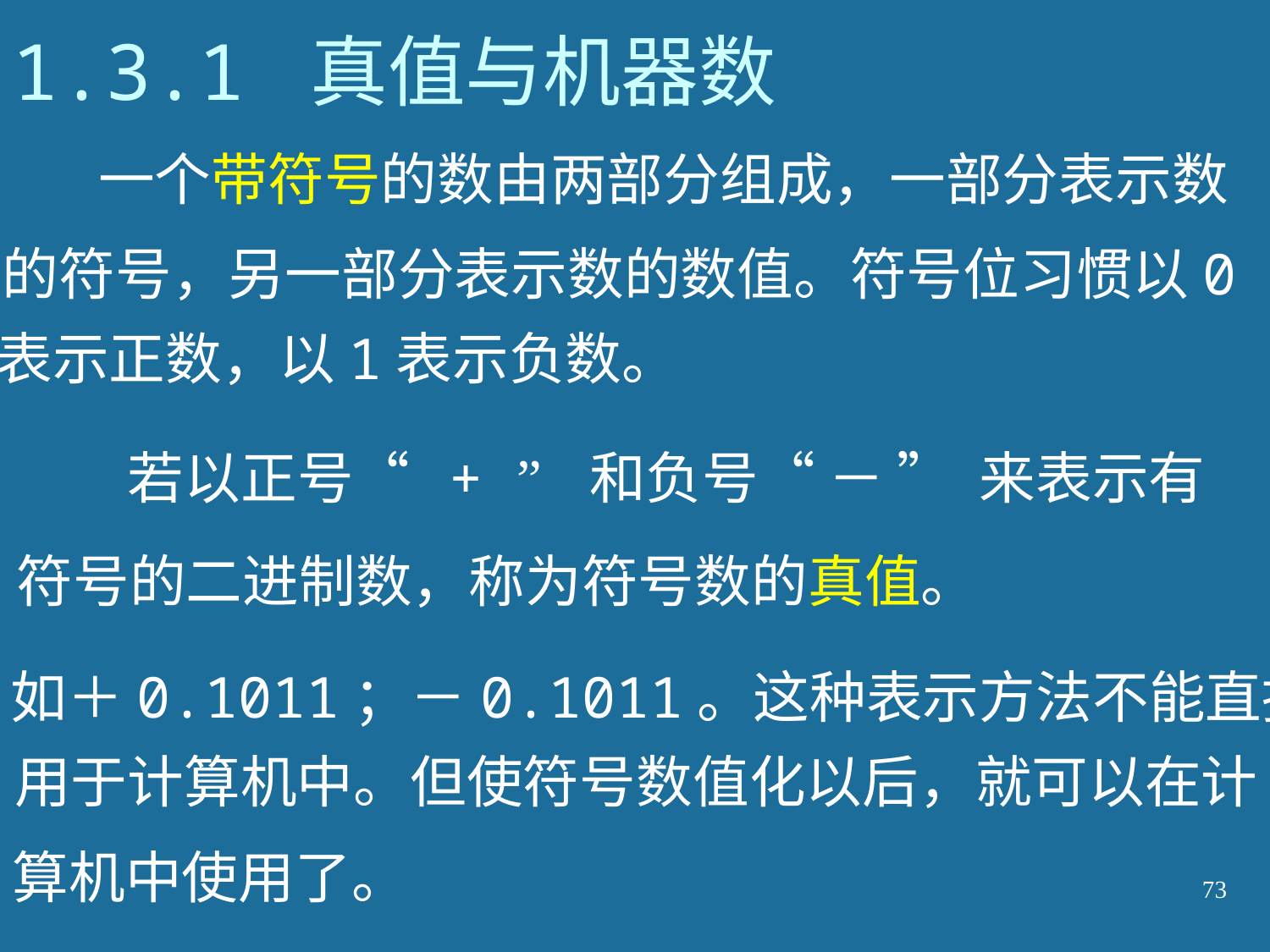

1.3.1 真值与机器数
 一个带符号的数由两部分组成，一部分表示数
的符号，另一部分表示数的数值。符号位习惯以0
表示正数，以1表示负数。
  若以正号“  + ” 和负号“ － ”  来表示有
符号的二进制数，称为符号数的真值。
如＋0.1011；－0.1011。这种表示方法不能直接
用于计算机中。但使符号数值化以后，就可以在计
算机中使用了。
73